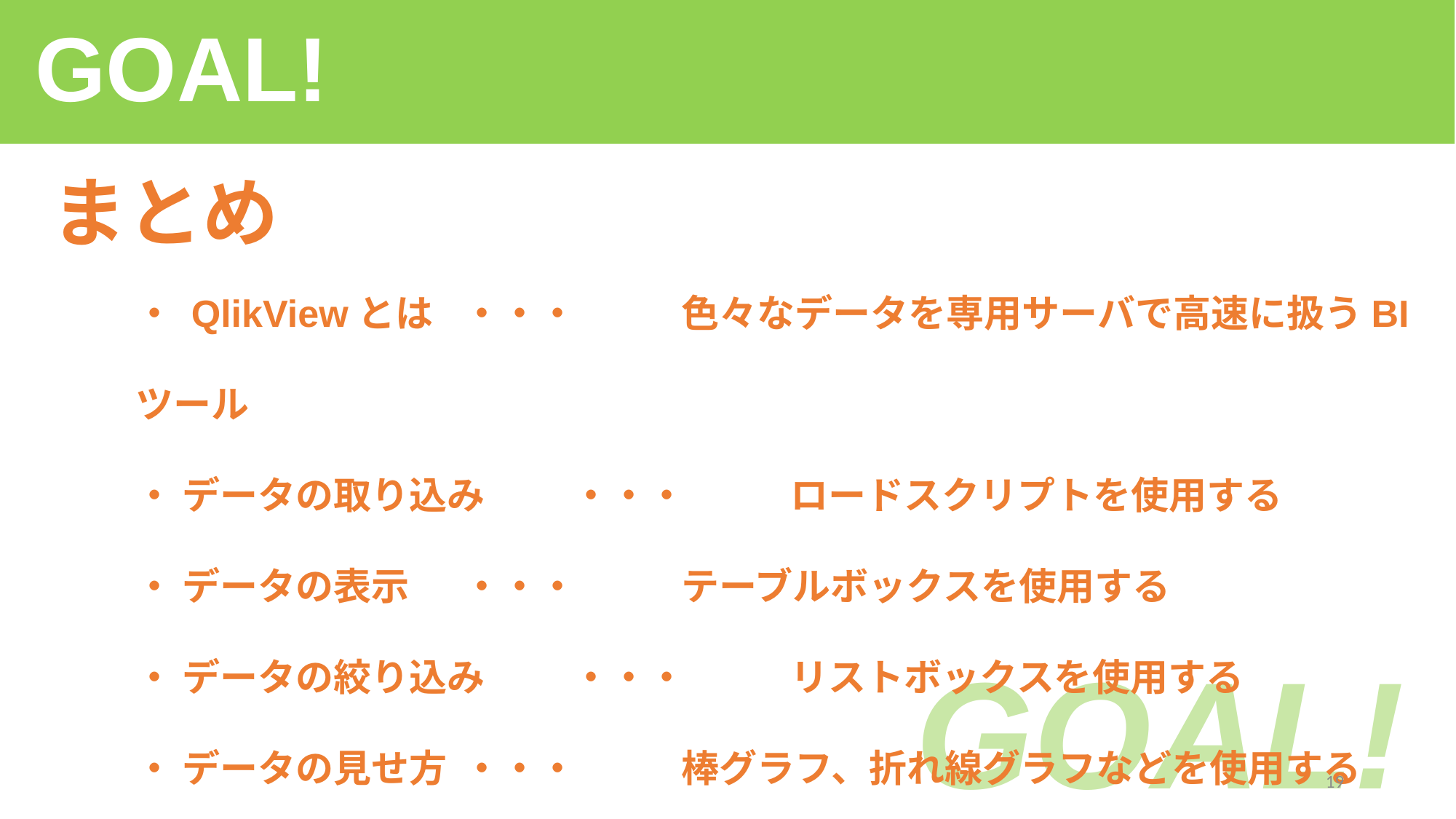

GOAL!
まとめ
・ QlikViewとは	・・・	色々なデータを専用サーバで高速に扱うBIツール
・ データの取り込み	・・・	ロードスクリプトを使用する
・ データの表示	・・・	テーブルボックスを使用する
・ データの絞り込み	・・・	リストボックスを使用する
・ データの見せ方	・・・	棒グラフ、折れ線グラフなどを使用する
# GOAL!
19